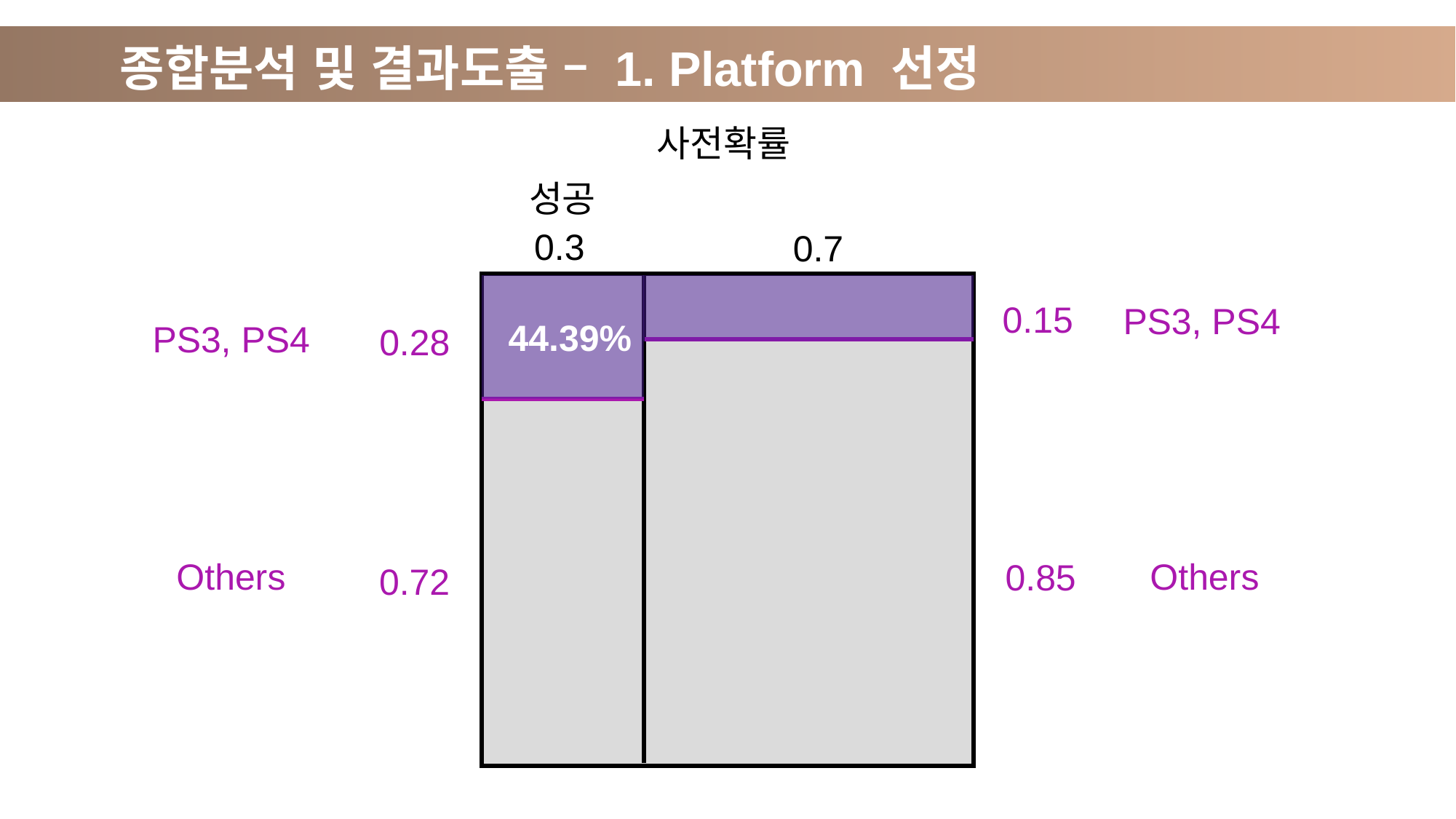

종합분석 및 결과도출 – 1. Platform 선정
사전확률
성공
0.3
0.7

0.15
PS3, PS4
44.39%
PS3, PS4
0.28
Others
Others
0.85
0.72